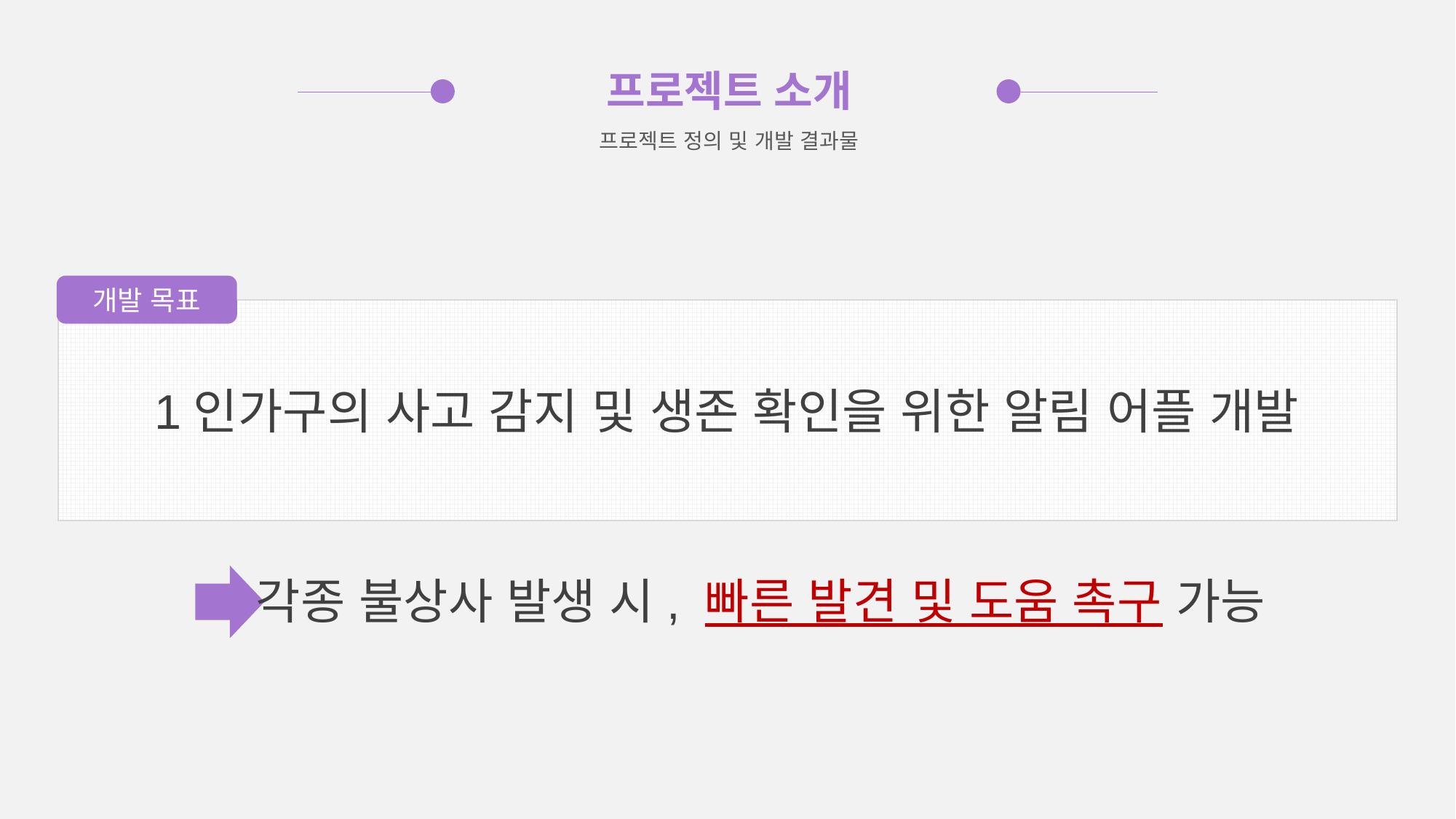

프로젝트 소개
프로젝트 정의 및 개발 결과물

개발 목표

1인가구의 사고 감지 및 생존 확인을 위한 알림 어플 개발
    각종 불상사 발생 시, 빠른 발견 및 도움 촉구 가능